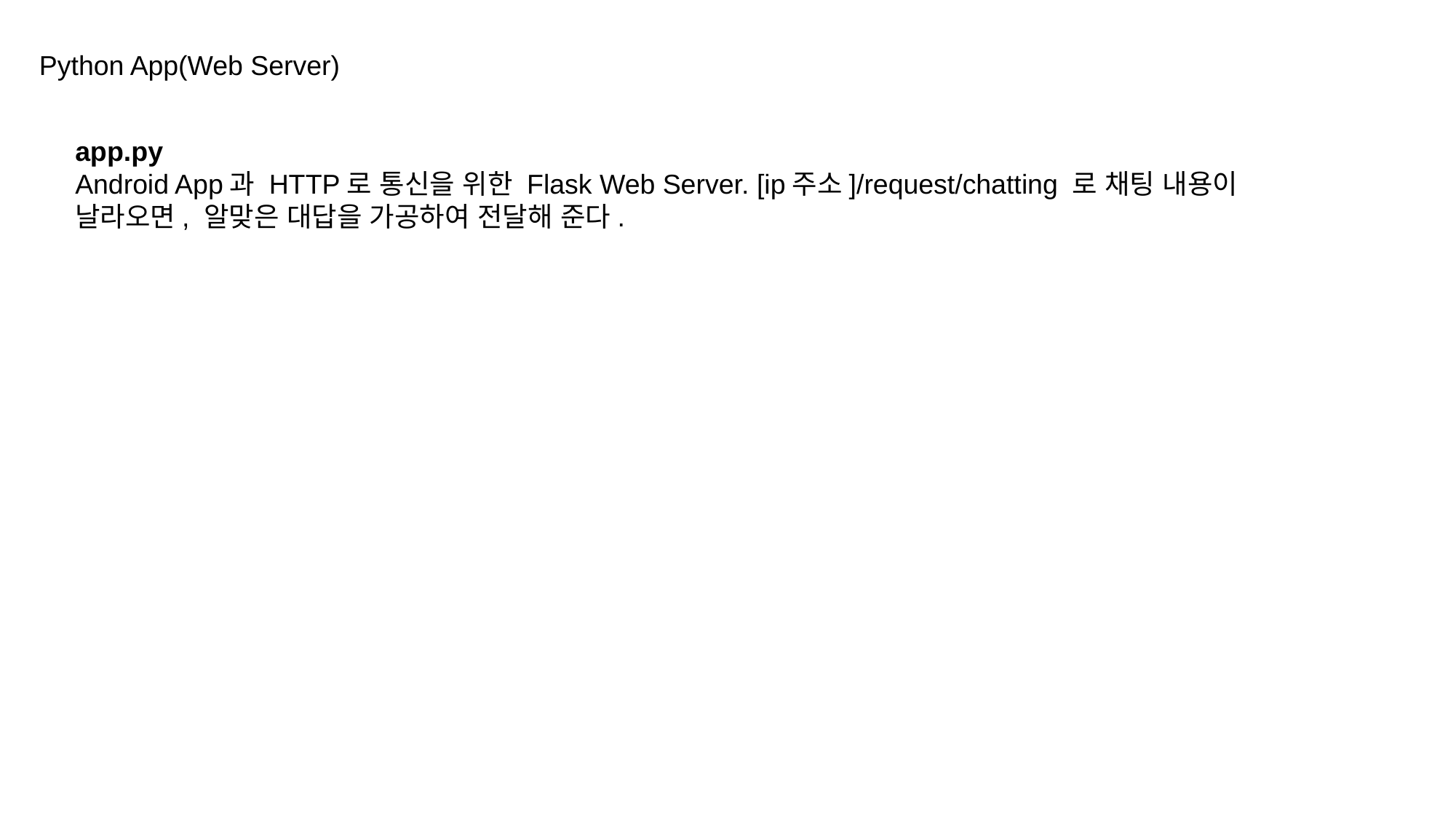

Python App(Web Server)
app.py
Android App과 HTTP로 통신을 위한 Flask Web Server. [ip주소]/request/chatting 로 채팅 내용이 날라오면, 알맞은 대답을 가공하여 전달해 준다.